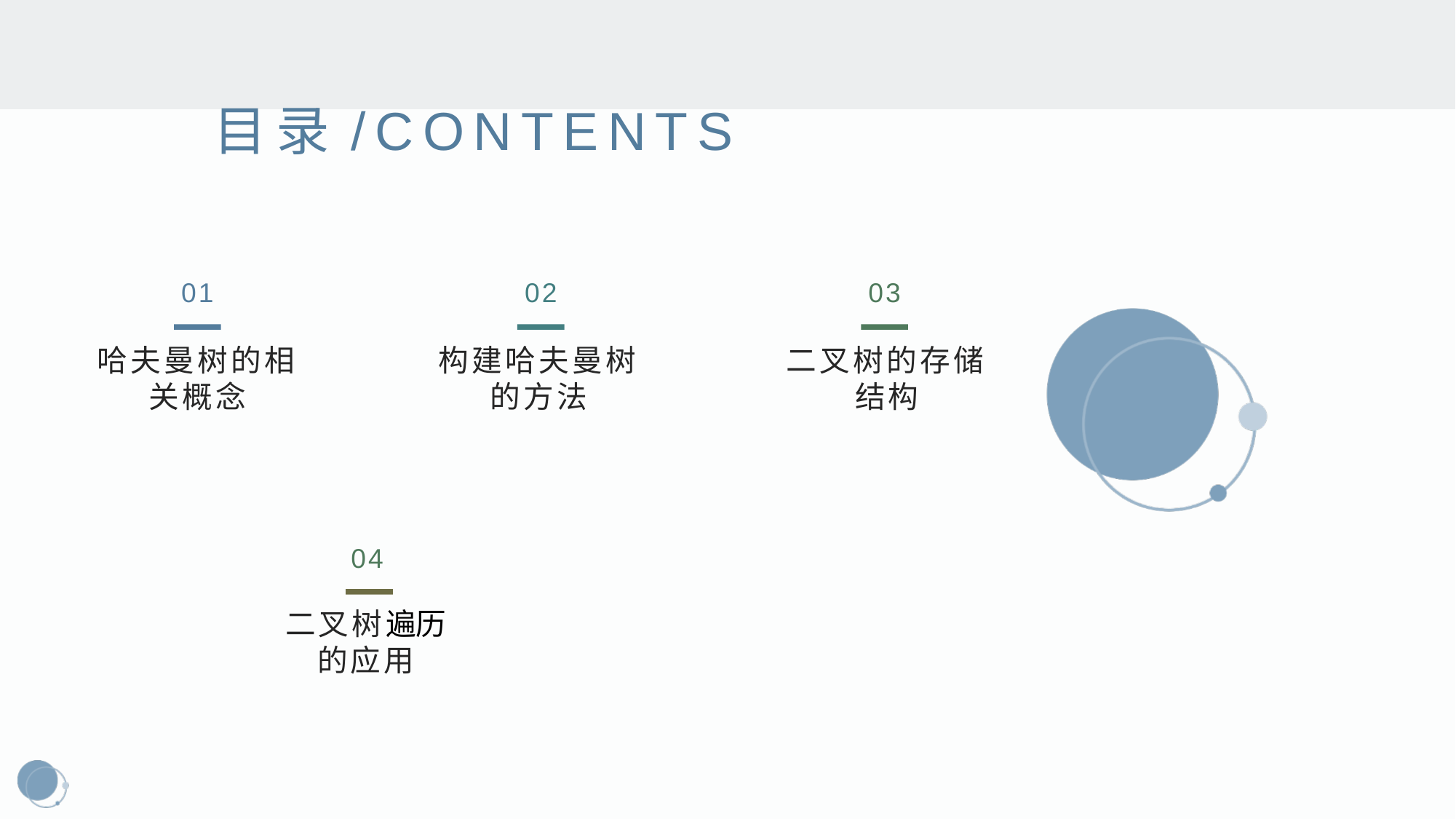

目录/CONTENTS
01
02
03

构建哈夫曼树的方法
二叉树的存储结构
哈夫曼树的相关概念

04

二叉树遍历的应用
2